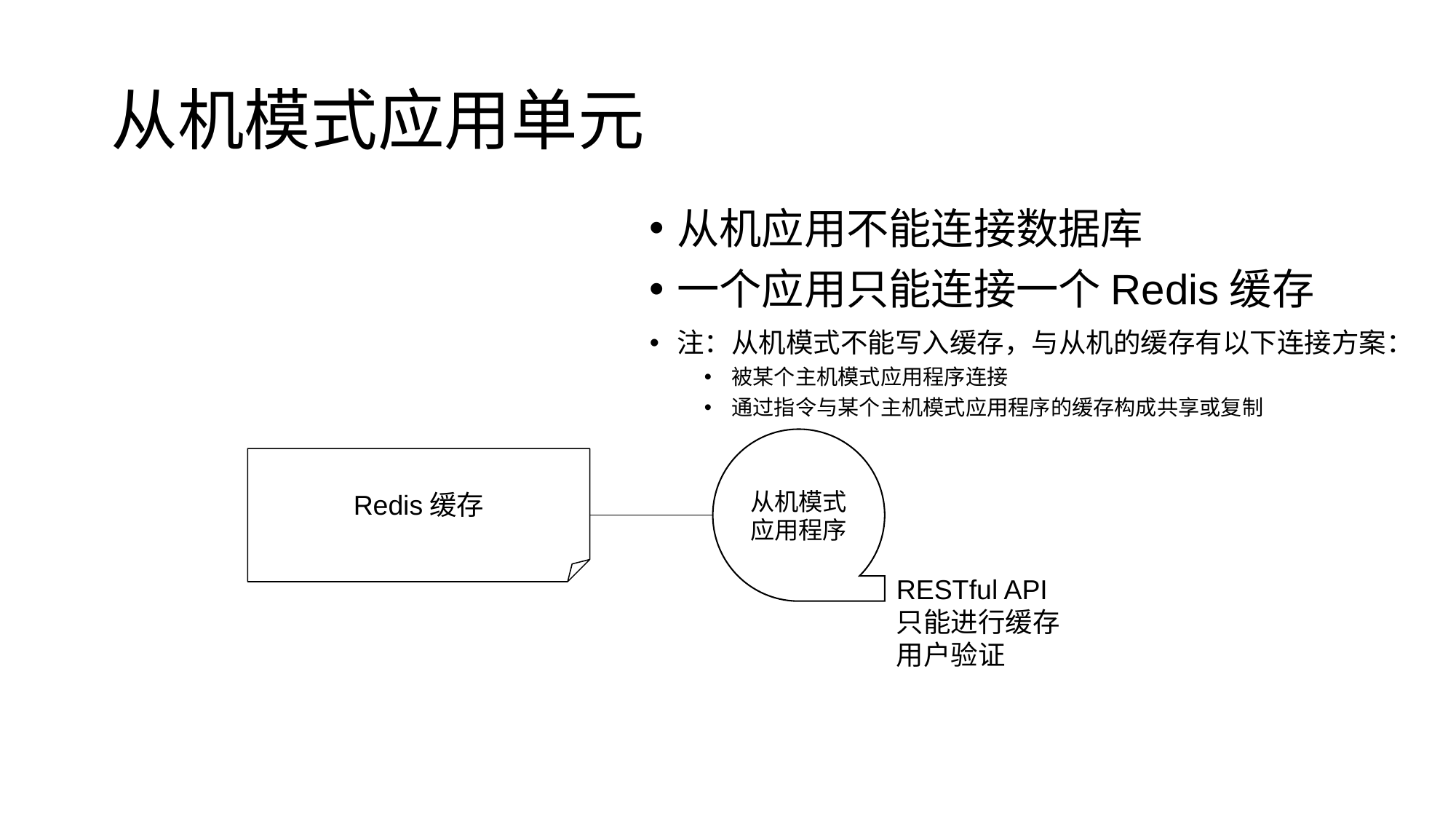

# 从机模式应用单元
从机应用不能连接数据库
一个应用只能连接一个Redis缓存
注：从机模式不能写入缓存，与从机的缓存有以下连接方案：
被某个主机模式应用程序连接
通过指令与某个主机模式应用程序的缓存构成共享或复制
从机模式
应用程序
Redis缓存
RESTful API
只能进行缓存
用户验证